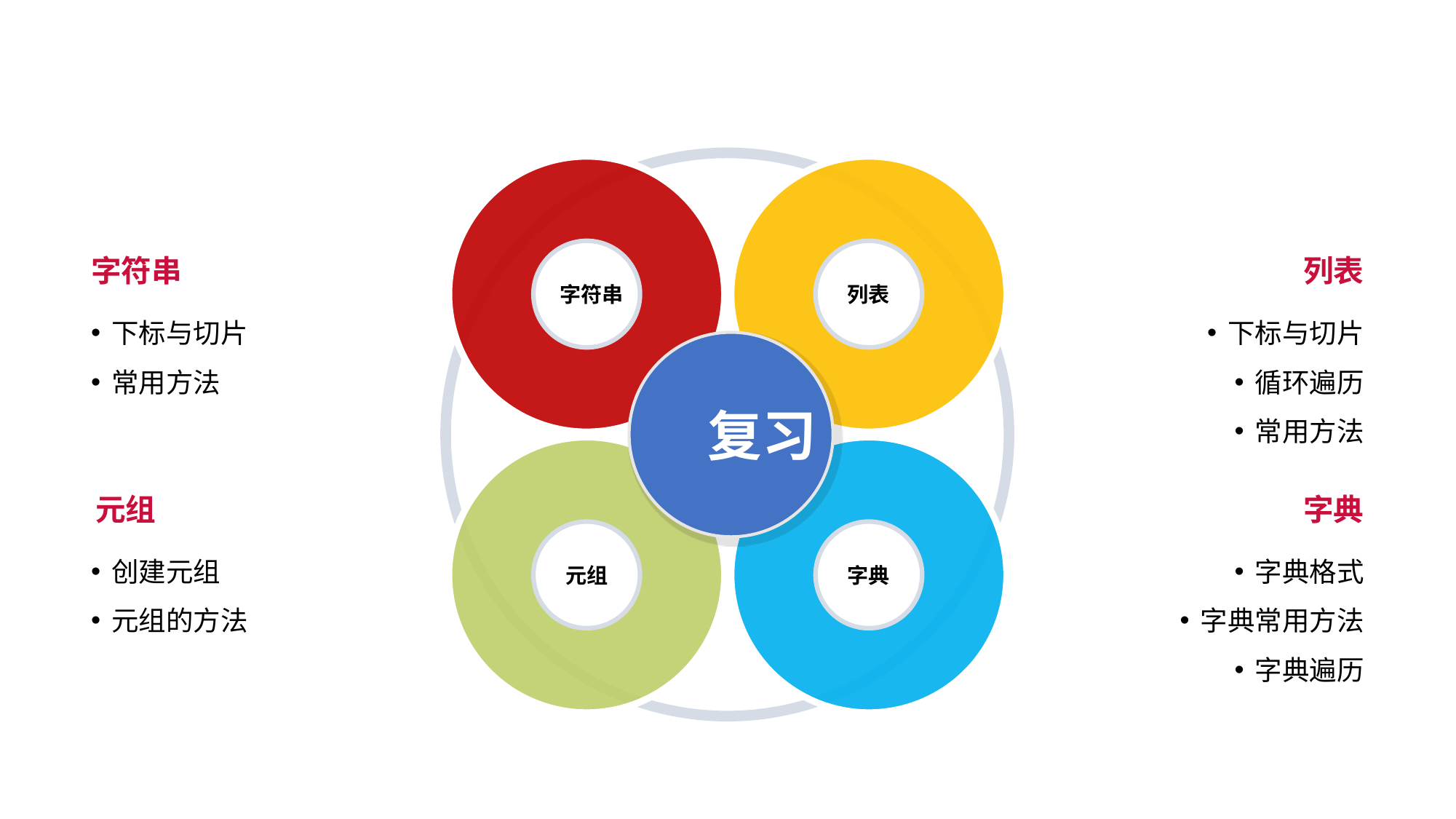

字符串

列表
字符串
列表
下标与切片
常用方法
下标与切片
循环遍历
常用方法
  复习

元组

字典
字典
元组
创建元组
元组的方法
字典格式
字典常用方法
字典遍历